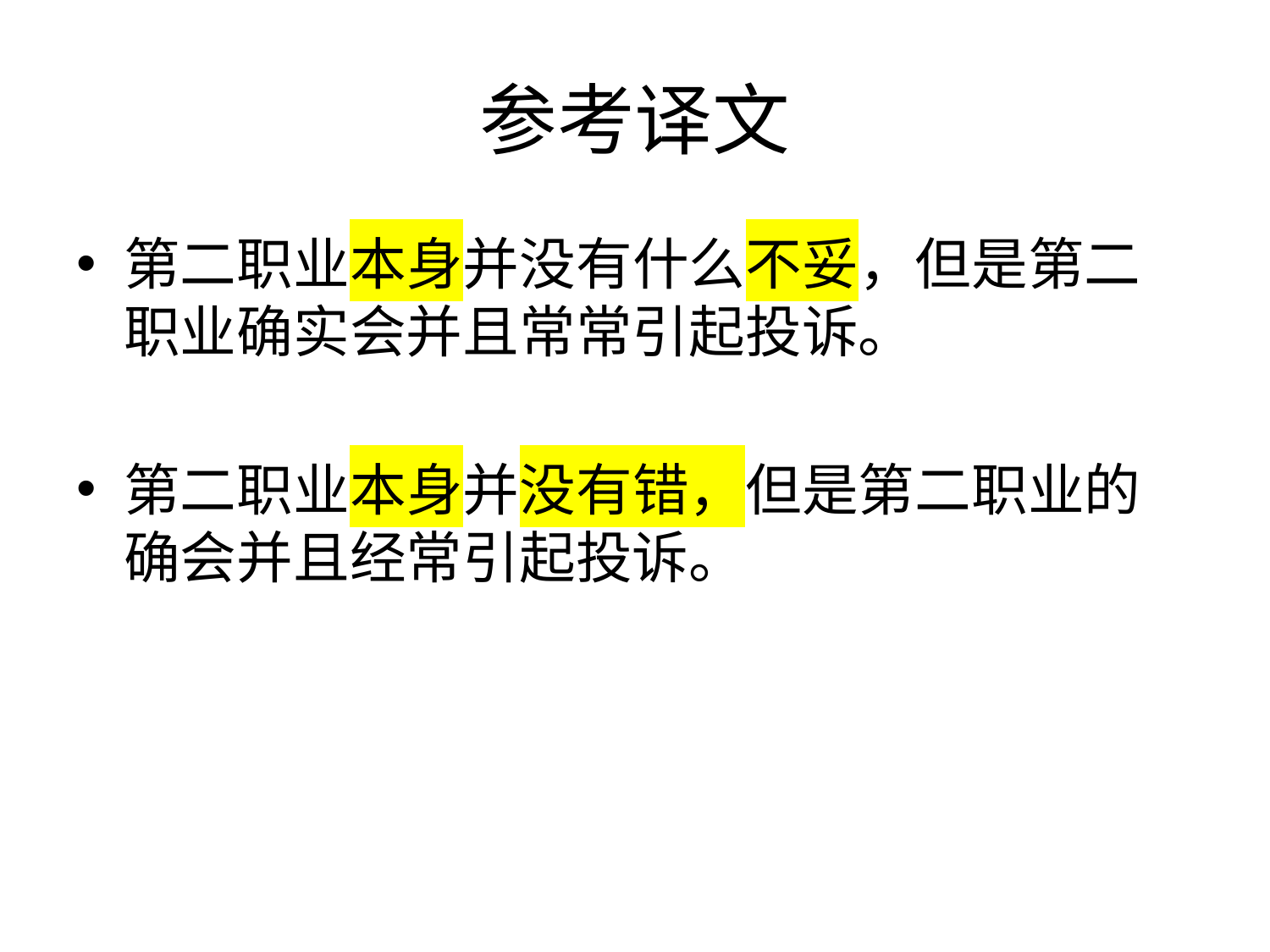

# 参考译文
第二职业本身并没有什么不妥，但是第二职业确实会并且常常引起投诉。

第二职业本身并没有错，但是第二职业的确会并且经常引起投诉。